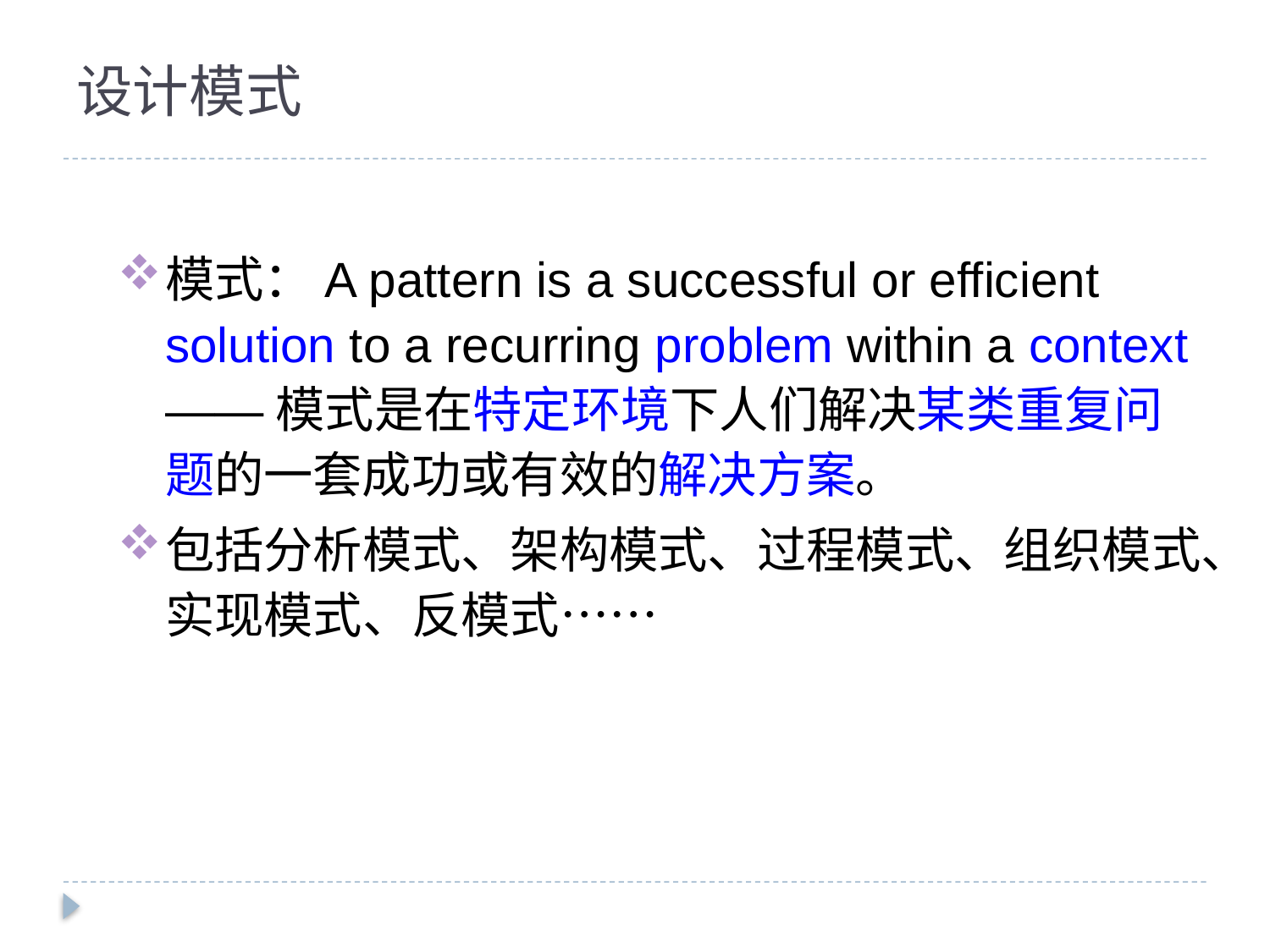

# 设计模式
模式：A pattern is a successful or efficient solution to a recurring problem within a context——模式是在特定环境下人们解决某类重复问题的一套成功或有效的解决方案。
包括分析模式、架构模式、过程模式、组织模式、实现模式、反模式……